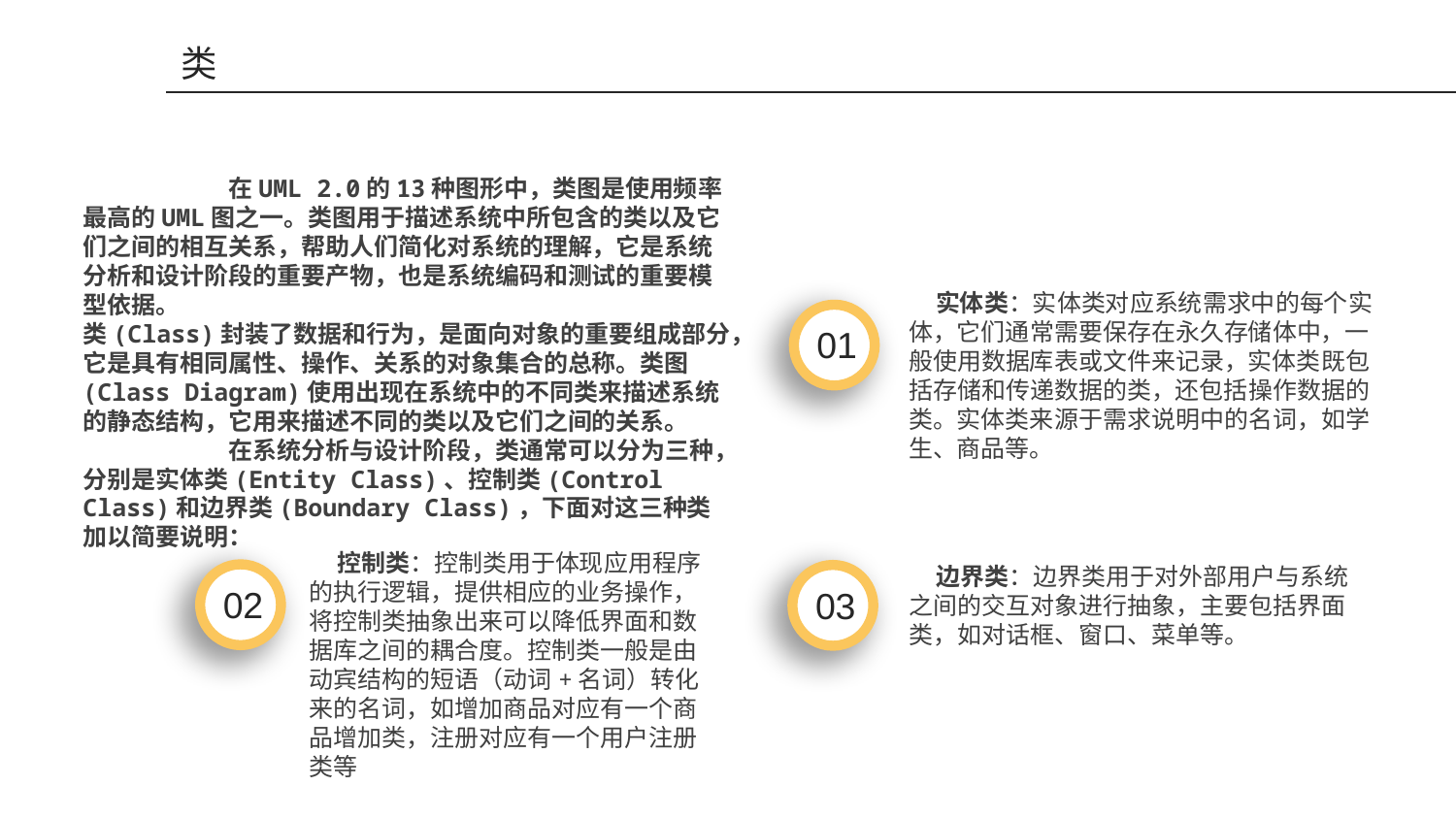

类
    	在UML 2.0的13种图形中，类图是使用频率最高的UML图之一。类图用于描述系统中所包含的类以及它们之间的相互关系，帮助人们简化对系统的理解，它是系统分析和设计阶段的重要产物，也是系统编码和测试的重要模型依据。
类(Class)封装了数据和行为，是面向对象的重要组成部分，它是具有相同属性、操作、关系的对象集合的总称。类图(Class Diagram)使用出现在系统中的不同类来描述系统的静态结构，它用来描述不同的类以及它们之间的关系。
	在系统分析与设计阶段，类通常可以分为三种，分别是实体类(Entity Class)、控制类(Control Class)和边界类(Boundary Class)，下面对这三种类加以简要说明：

    实体类：实体类对应系统需求中的每个实体，它们通常需要保存在永久存储体中，一般使用数据库表或文件来记录，实体类既包括存储和传递数据的类，还包括操作数据的类。实体类来源于需求说明中的名词，如学生、商品等。

01
    控制类：控制类用于体现应用程序的执行逻辑，提供相应的业务操作，将控制类抽象出来可以降低界面和数据库之间的耦合度。控制类一般是由动宾结构的短语（动词+名词）转化来的名词，如增加商品对应有一个商品增加类，注册对应有一个用户注册类等
    边界类：边界类用于对外部用户与系统之间的交互对象进行抽象，主要包括界面类，如对话框、窗口、菜单等。

02

03